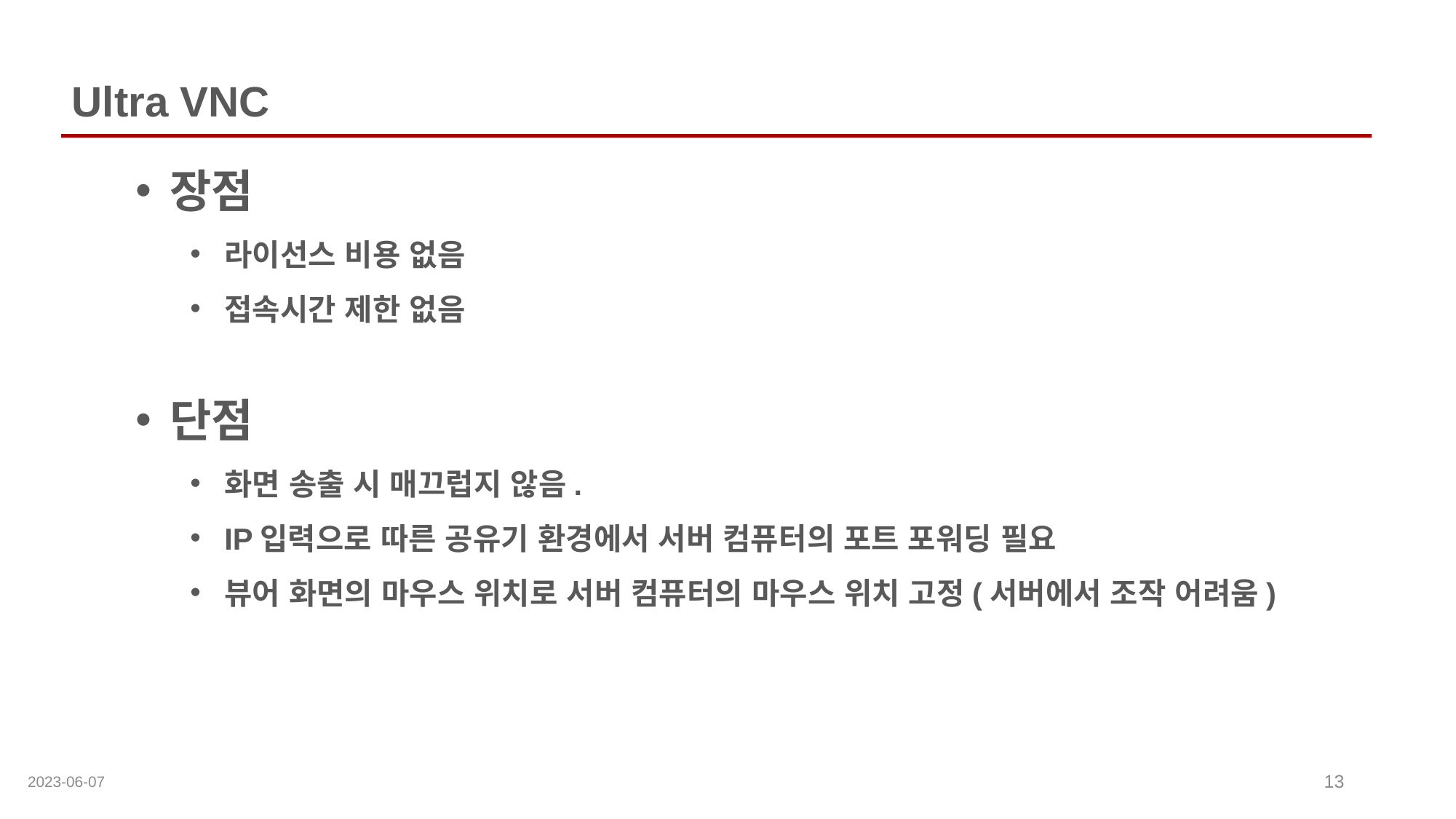

Ultra VNC
장점
라이선스 비용 없음
접속시간 제한 없음

단점
화면 송출 시 매끄럽지 않음.
IP입력으로 따른 공유기 환경에서 서버 컴퓨터의 포트 포워딩 필요
뷰어 화면의 마우스 위치로 서버 컴퓨터의 마우스 위치 고정(서버에서 조작 어려움)

2023-06-07
13